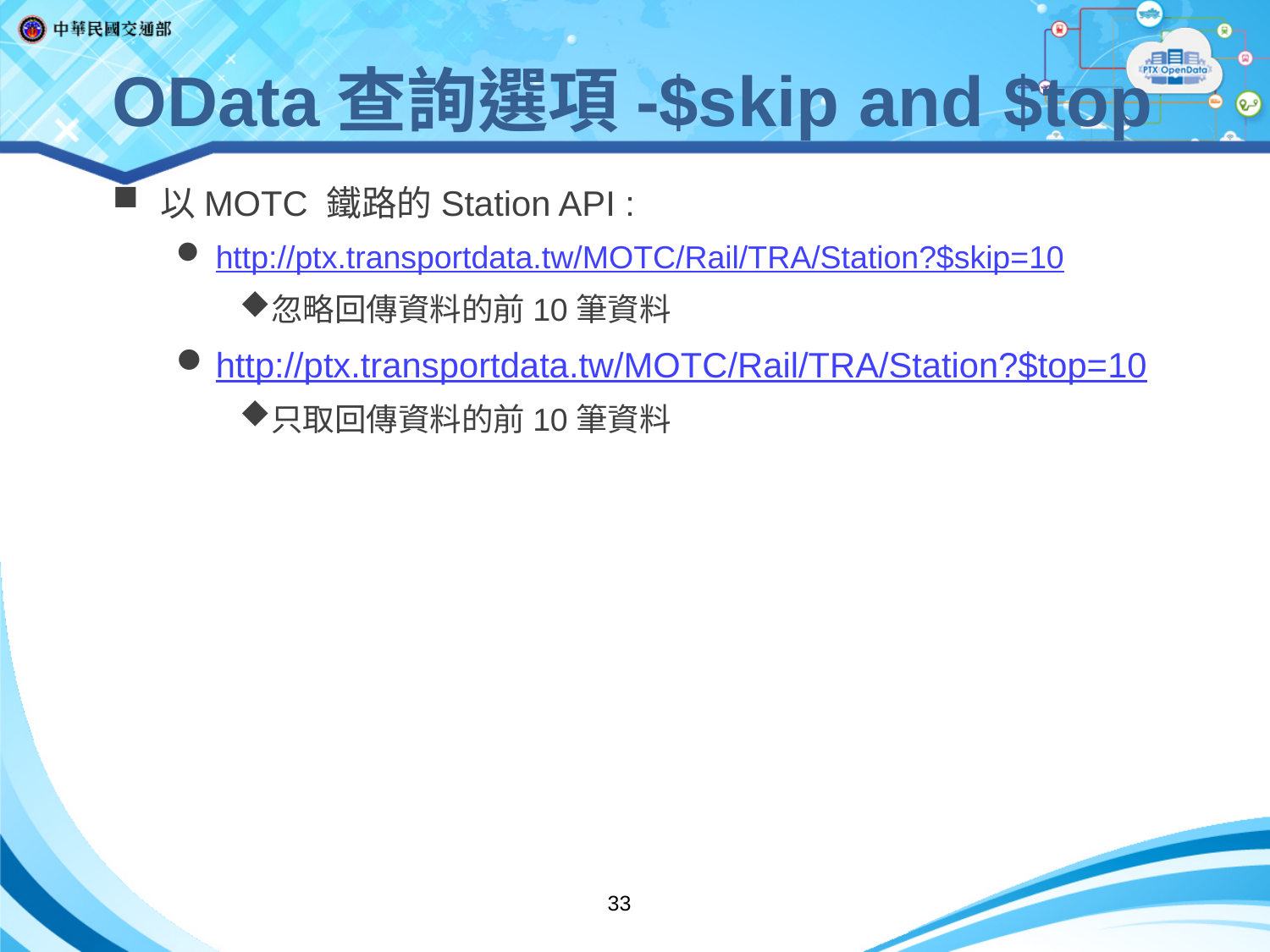

OData查詢選項-$skip and $top
以MOTC 鐵路的Station API :
http://ptx.transportdata.tw/MOTC/Rail/TRA/Station?$skip=10
忽略回傳資料的前10筆資料
http://ptx.transportdata.tw/MOTC/Rail/TRA/Station?$top=10
只取回傳資料的前10筆資料
33